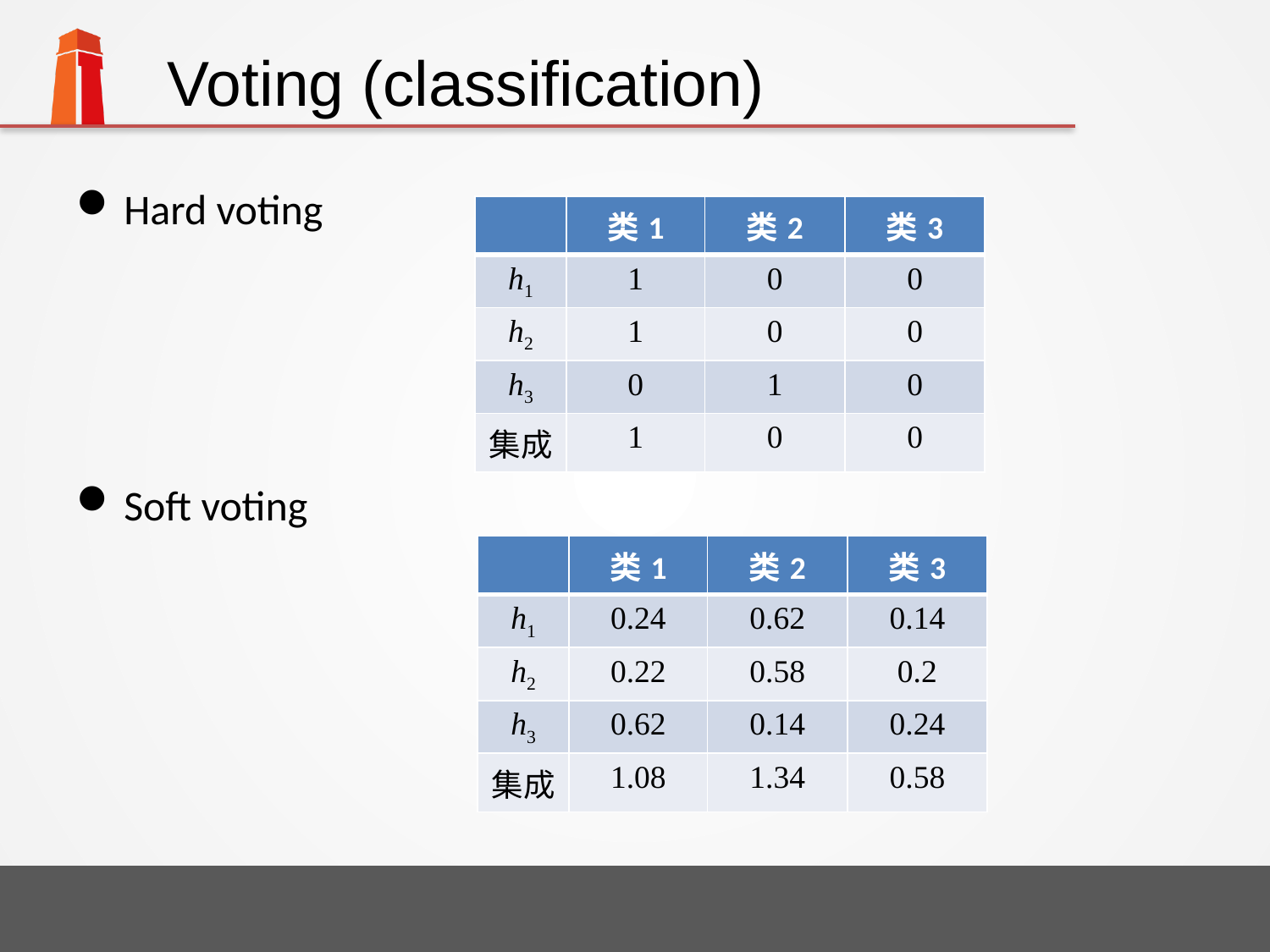

# Voting (classification)
Hard voting

Soft voting
|  | 类1 | 类2 | 类3 |
| --- | --- | --- | --- |
| h1 | 1 | 0 | 0 |
| h2 | 1 | 0 | 0 |
| h3 | 0 | 1 | 0 |
| 集成 | 1 | 0 | 0 |
|  | 类1 | 类2 | 类3 |
| --- | --- | --- | --- |
| h1 | 0.24 | 0.62 | 0.14 |
| h2 | 0.22 | 0.58 | 0.2 |
| h3 | 0.62 | 0.14 | 0.24 |
| 集成 | 1.08 | 1.34 | 0.58 |